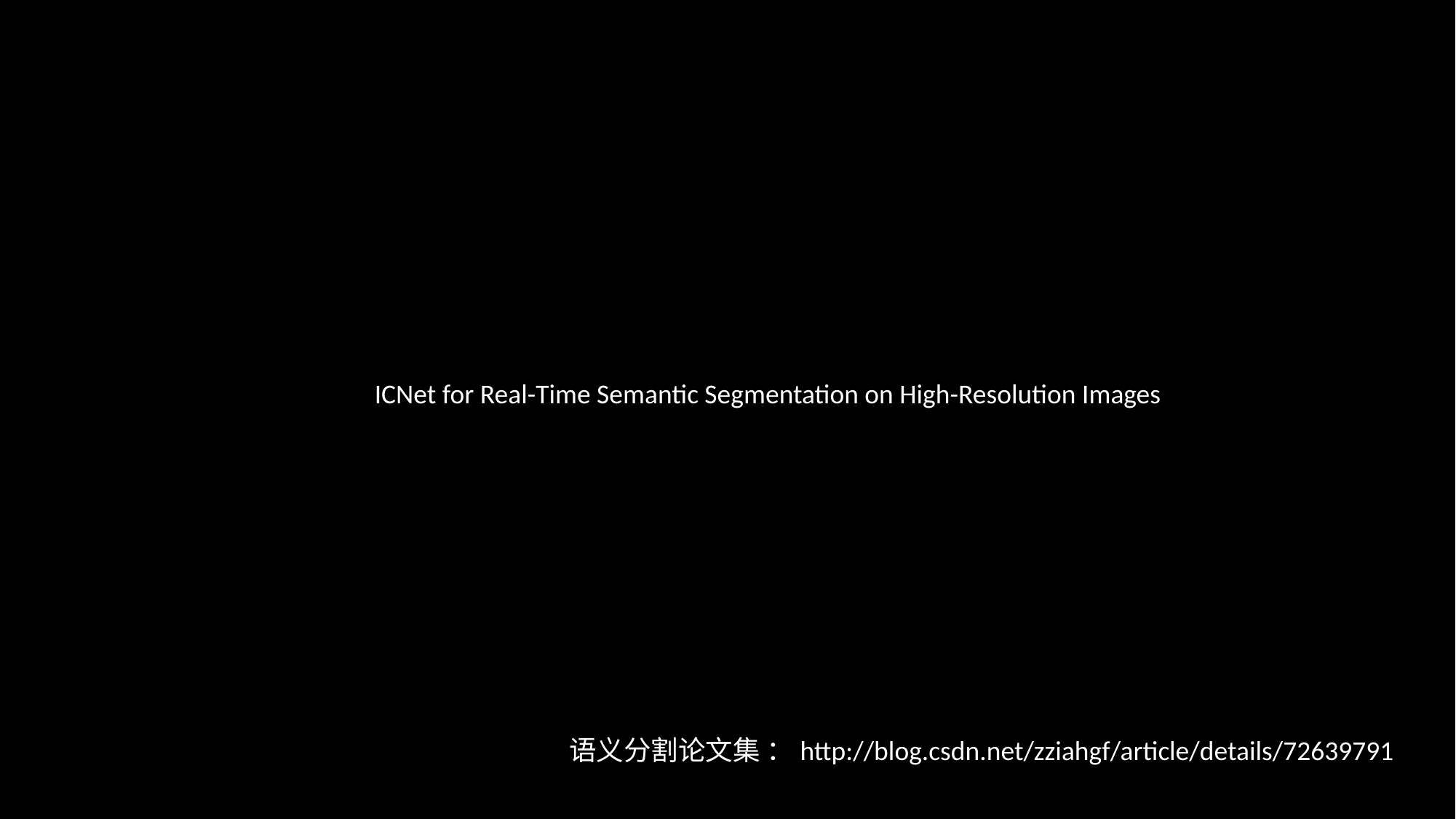

ICNet for Real-Time Semantic Segmentation on High-Resolution Images
语义分割论文集 ：http://blog.csdn.net/zziahgf/article/details/72639791